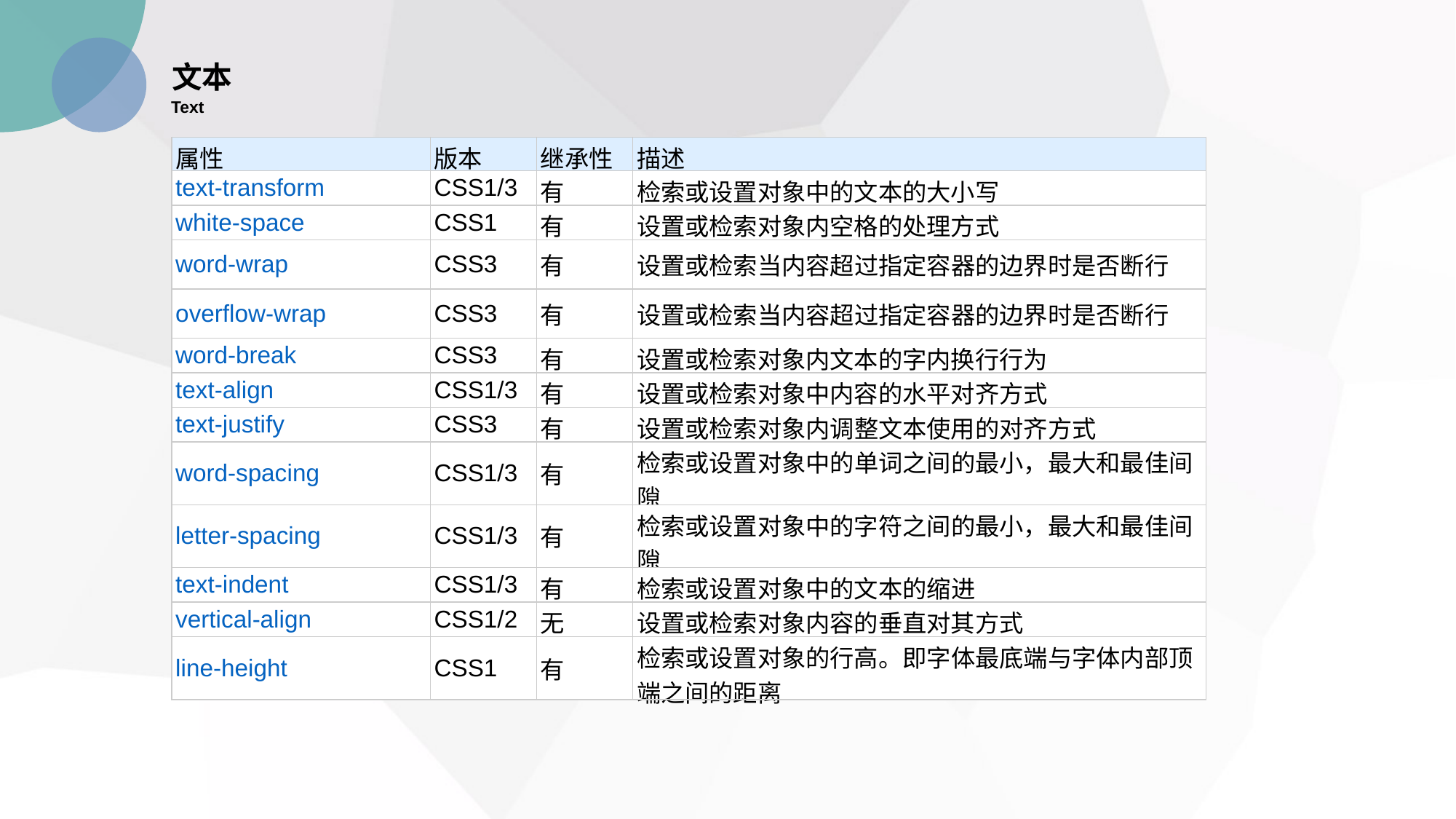

文本

Text
| 属性 | 版本 | 继承性 | 描述 |
| --- | --- | --- | --- |
| text-transform | CSS1/3 | 有 | 检索或设置对象中的文本的大小写 |
| white-space | CSS1 | 有 | 设置或检索对象内空格的处理方式 |
| word-wrap | CSS3 | 有 | 设置或检索当内容超过指定容器的边界时是否断行 |
| overflow-wrap | CSS3 | 有 | 设置或检索当内容超过指定容器的边界时是否断行 |
| word-break | CSS3 | 有 | 设置或检索对象内文本的字内换行行为 |
| text-align | CSS1/3 | 有 | 设置或检索对象中内容的水平对齐方式 |
| text-justify | CSS3 | 有 | 设置或检索对象内调整文本使用的对齐方式 |
| word-spacing | CSS1/3 | 有 | 检索或设置对象中的单词之间的最小，最大和最佳间隙 |
| letter-spacing | CSS1/3 | 有 | 检索或设置对象中的字符之间的最小，最大和最佳间隙 |
| text-indent | CSS1/3 | 有 | 检索或设置对象中的文本的缩进 |
| vertical-align | CSS1/2 | 无 | 设置或检索对象内容的垂直对其方式 |
| line-height | CSS1 | 有 | 检索或设置对象的行高。即字体最底端与字体内部顶端之间的距离 |